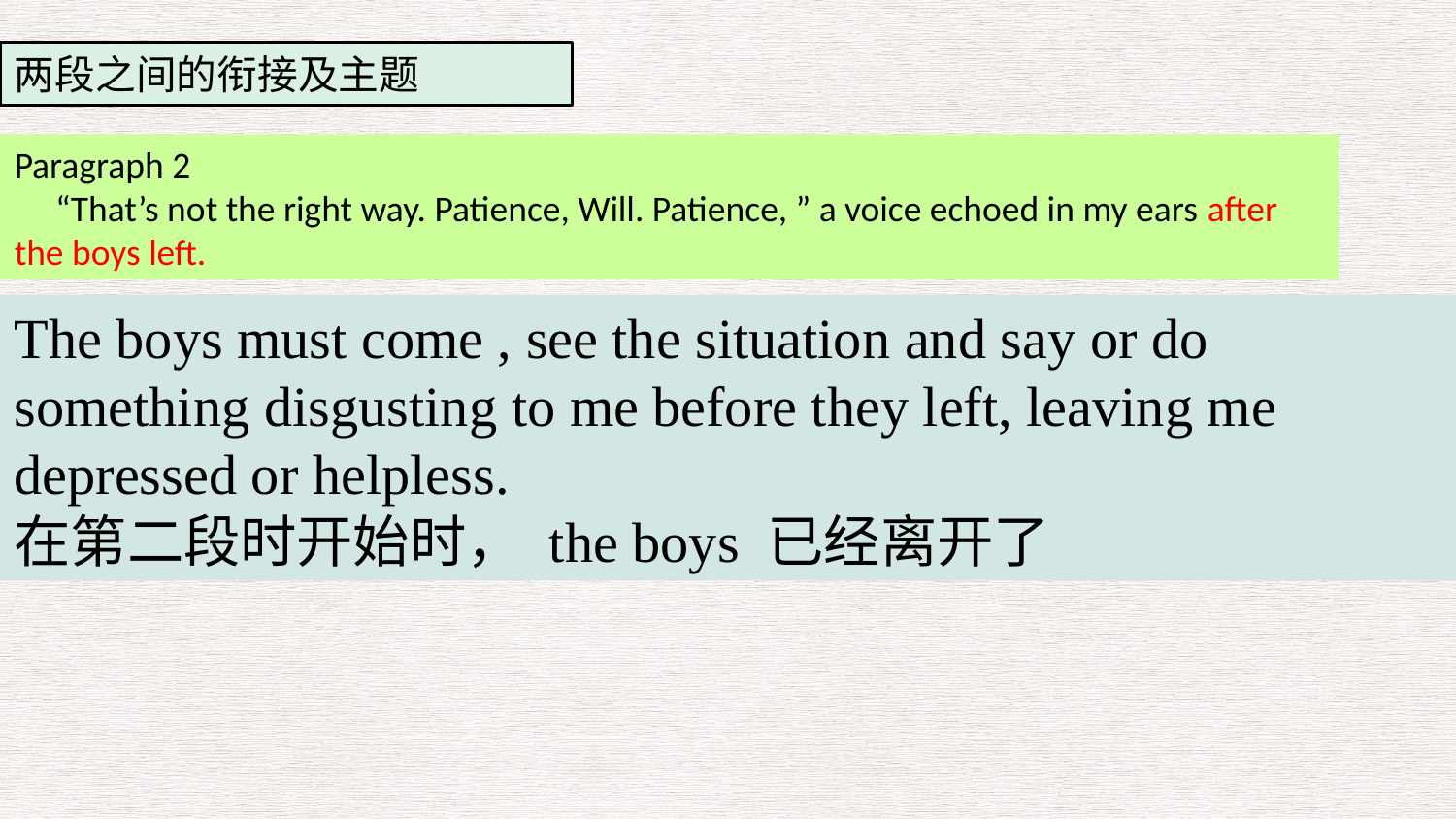

两段之间的衔接及主题
Paragraph 2
     “That’s not the right way. Patience, Will. Patience, ” a voice echoed in my ears after the boys left.
The boys must come , see the situation and say or do something disgusting to me before they left, leaving me depressed or helpless.
在第二段时开始时， the boys 已经离开了